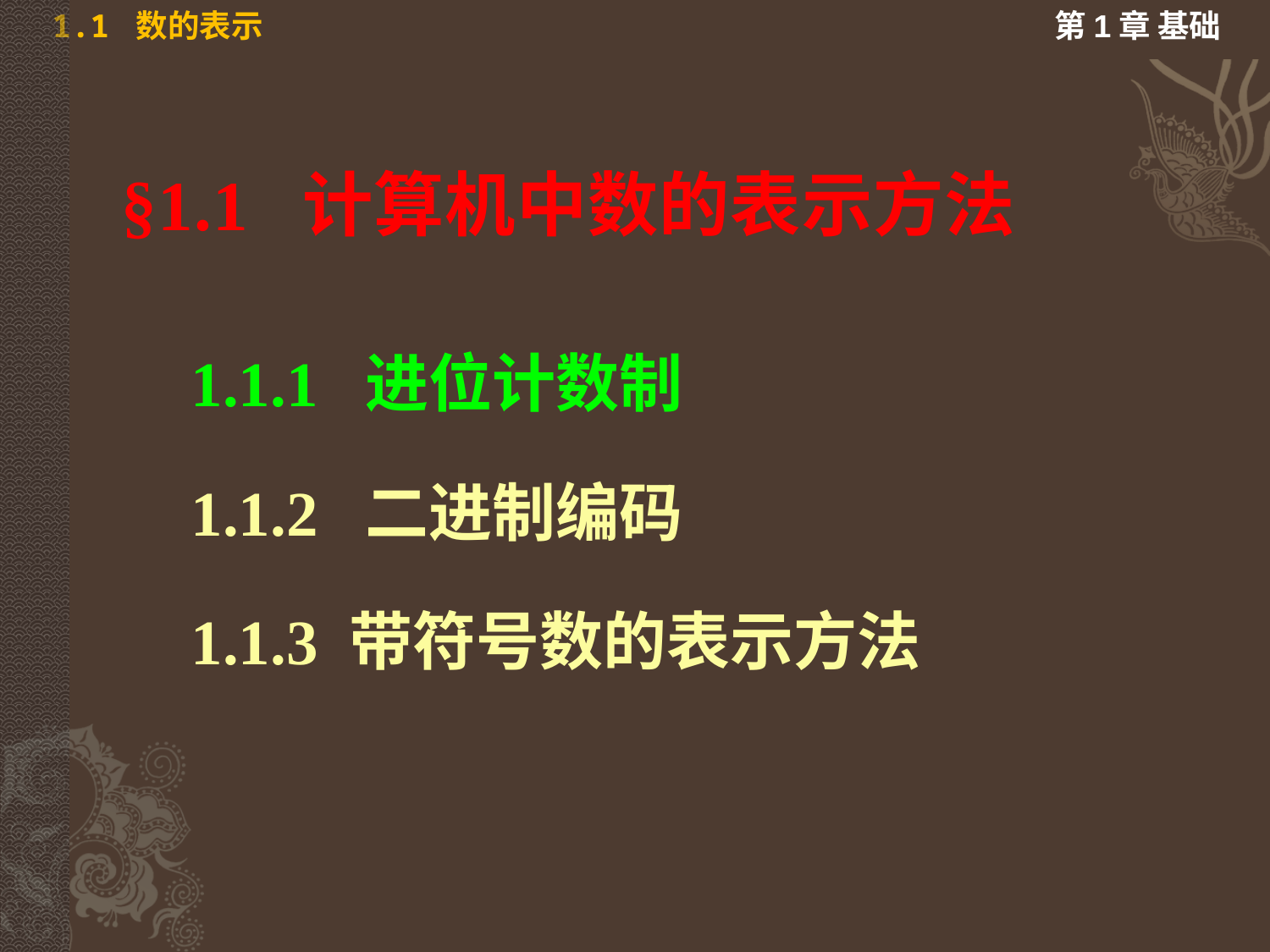

# §1.1  计算机中数的表示方法
1.1.1  进位计数制
1.1.2  二进制编码
1.1.3 带符号数的表示方法